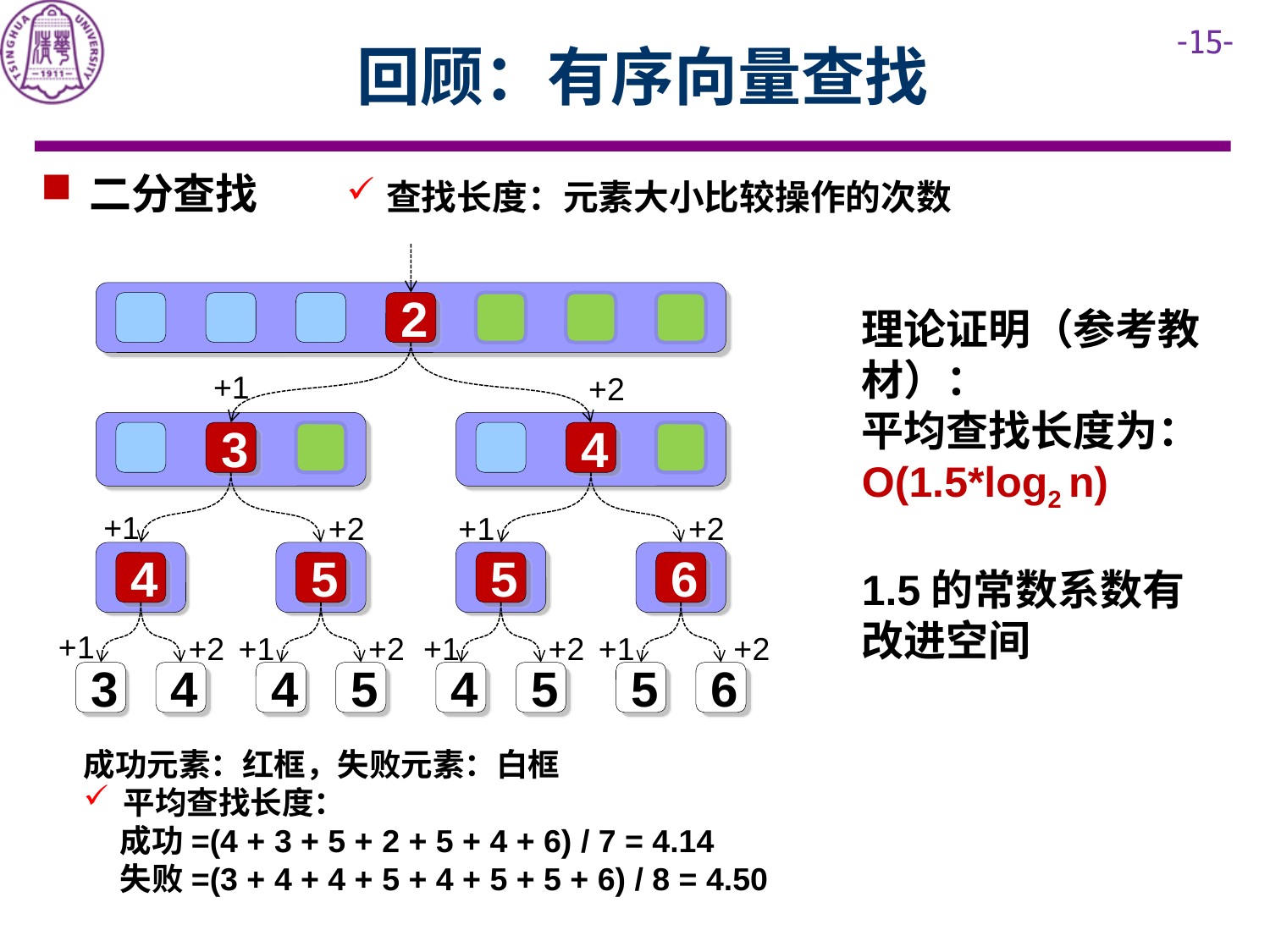

# 回顾：有序向量查找
二分查找
查找长度：元素大小比较操作的次数

2

理论证明（参考教材）：
平均查找长度为：O(1.5*log2 n)

1.5的常数系数有改进空间
+1
+2

3

4

+1
+2
+1
+2

4
5
5
6
+1
+2
+1
+2
+1
+2
+1
+2
3
4
4
5
4
5
5
6
成功元素：红框，失败元素：白框
平均查找长度：
    成功=(4 + 3 + 5 + 2 + 5 + 4 + 6) / 7 = 4.14
    失败=(3 + 4 + 4 + 5 + 4 + 5 + 5 + 6) / 8 = 4.50